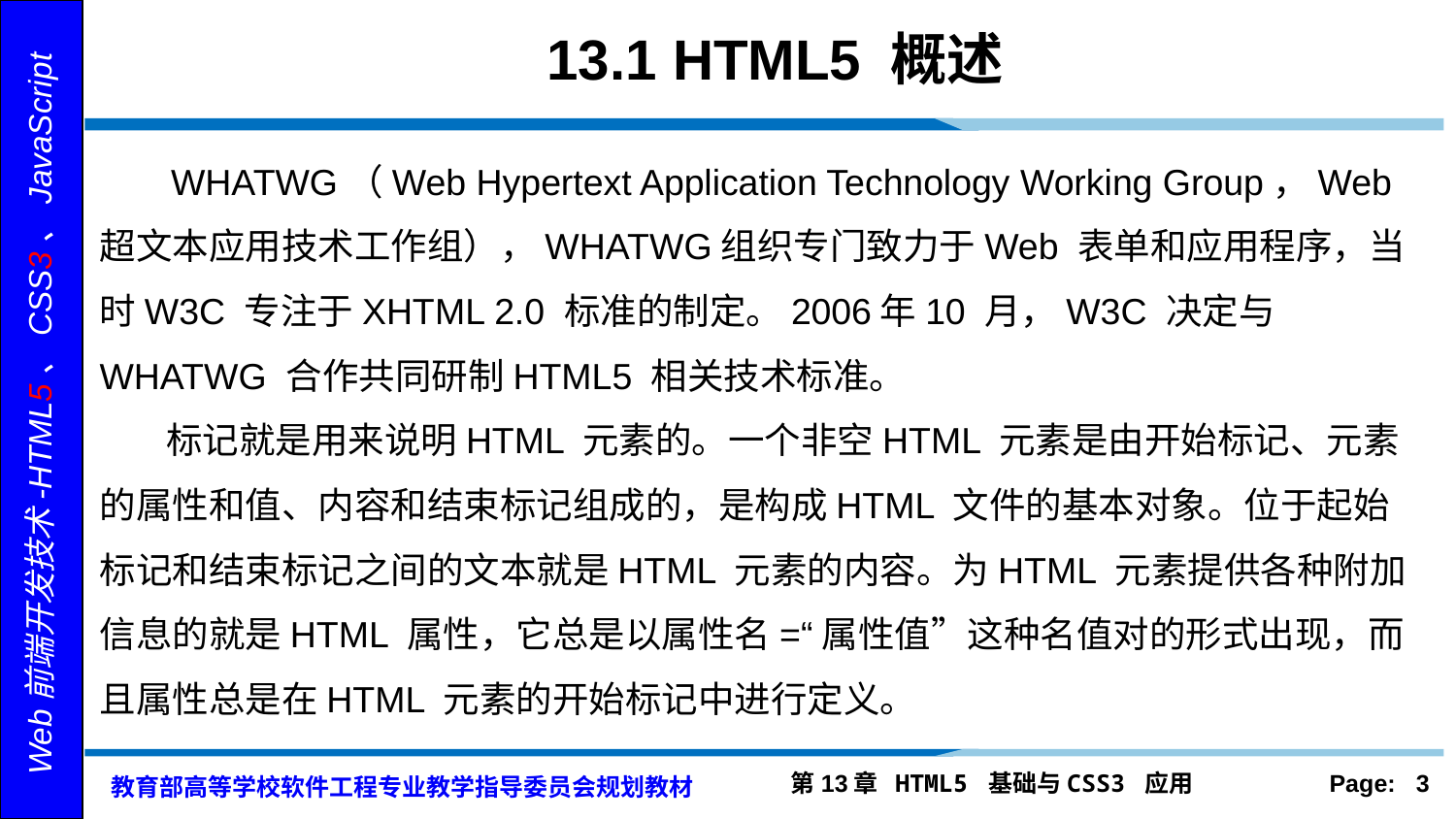

# 13.1 HTML5 概述
       WHATWG（Web Hypertext Application Technology Working Group，Web 超文本应用技术工作组），WHATWG组织专门致力于Web 表单和应用程序，当时W3C 专注于XHTML 2.0 标准的制定。2006年10 月，W3C 决定与WHATWG 合作共同研制HTML5 相关技术标准。
       标记就是用来说明HTML 元素的。一个非空HTML 元素是由开始标记、元素的属性和值、内容和结束标记组成的，是构成HTML 文件的基本对象。位于起始标记和结束标记之间的文本就是HTML 元素的内容。为HTML 元素提供各种附加信息的就是HTML 属性，它总是以属性名=“属性值”这种名值对的形式出现，而且属性总是在HTML 元素的开始标记中进行定义。